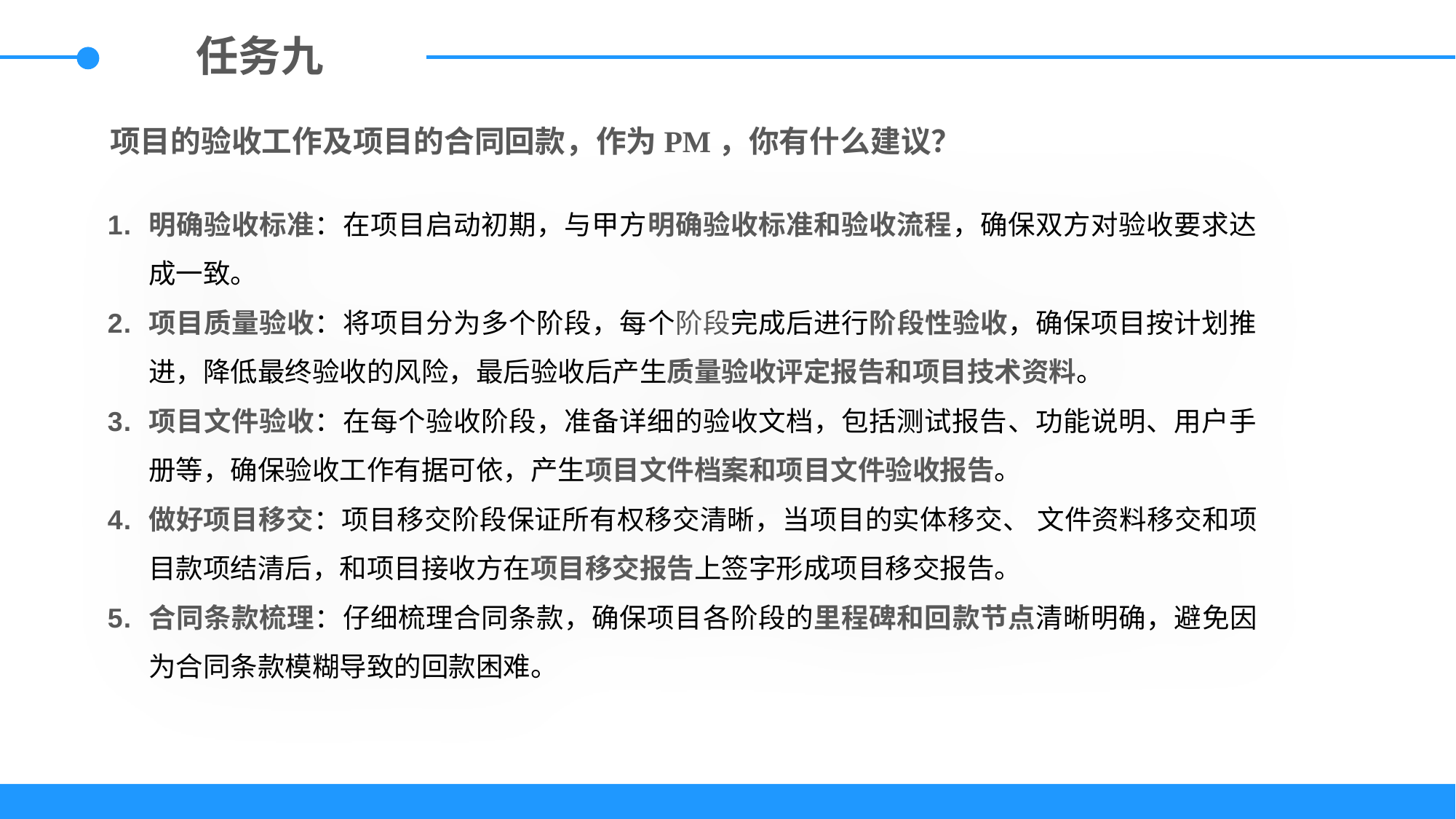

任务九

项目的验收工作及项目的合同回款，作为PM，你有什么建议？
明确验收标准：在项目启动初期，与甲方明确验收标准和验收流程，确保双方对验收要求达成一致。
项目质量验收：将项目分为多个阶段，每个阶段完成后进行阶段性验收，确保项目按计划推进，降低最终验收的风险，最后验收后产生质量验收评定报告和项目技术资料。
项目文件验收：在每个验收阶段，准备详细的验收文档，包括测试报告、功能说明、用户手册等，确保验收工作有据可依，产生项目文件档案和项目文件验收报告。
做好项目移交：项目移交阶段保证所有权移交清晰，当项目的实体移交、 文件资料移交和项目款项结清后，和项目接收方在项目移交报告上签字形成项目移交报告。
合同条款梳理：仔细梳理合同条款，确保项目各阶段的里程碑和回款节点清晰明确，避免因为合同条款模糊导致的回款困难。